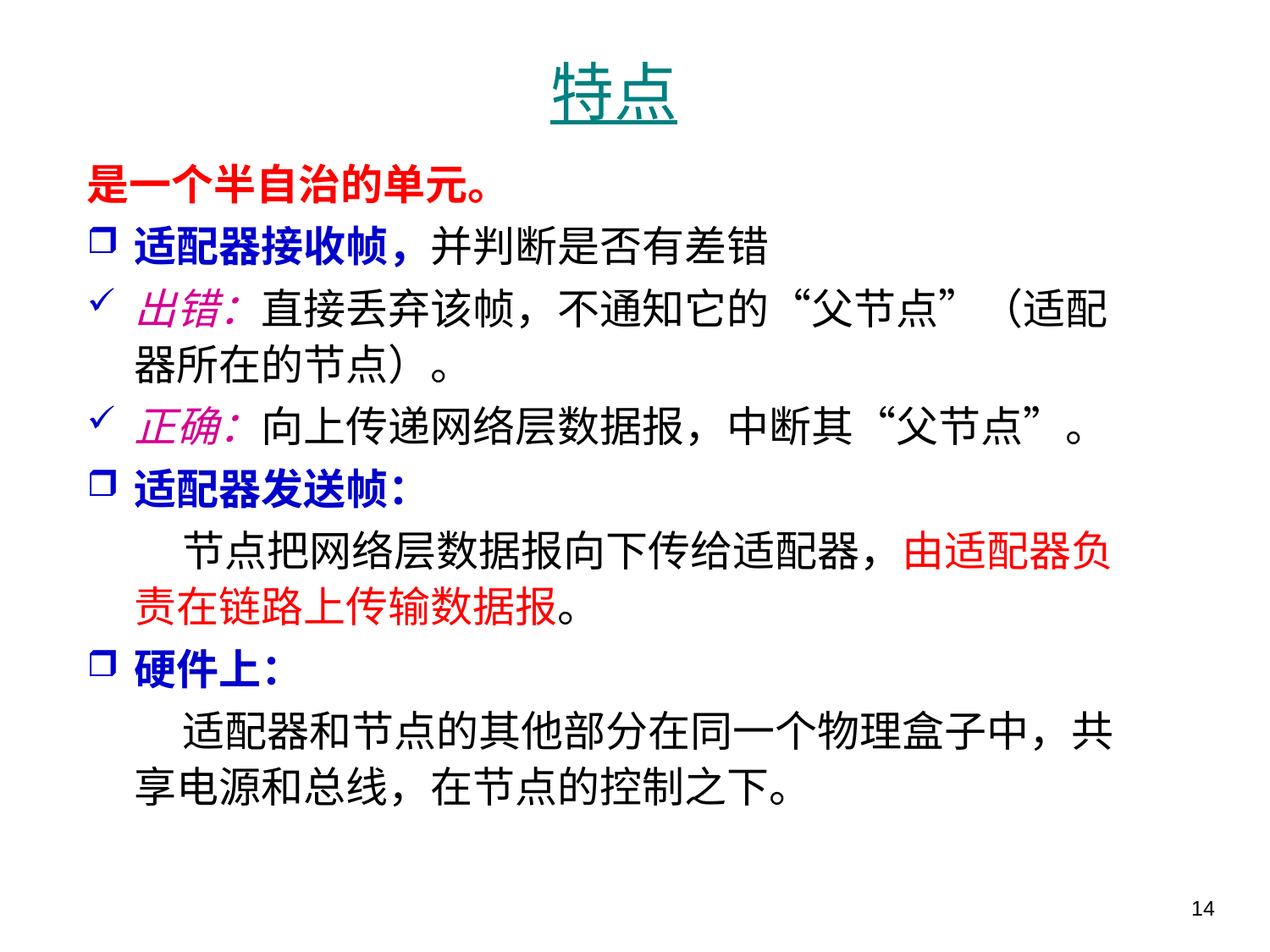

# 特点
是一个半自治的单元。
适配器接收帧，并判断是否有差错
出错：直接丢弃该帧，不通知它的“父节点”（适配器所在的节点）。
正确：向上传递网络层数据报，中断其“父节点”。
适配器发送帧：
         节点把网络层数据报向下传给适配器，由适配器负责在链路上传输数据报。
硬件上：
         适配器和节点的其他部分在同一个物理盒子中，共享电源和总线，在节点的控制之下。
14